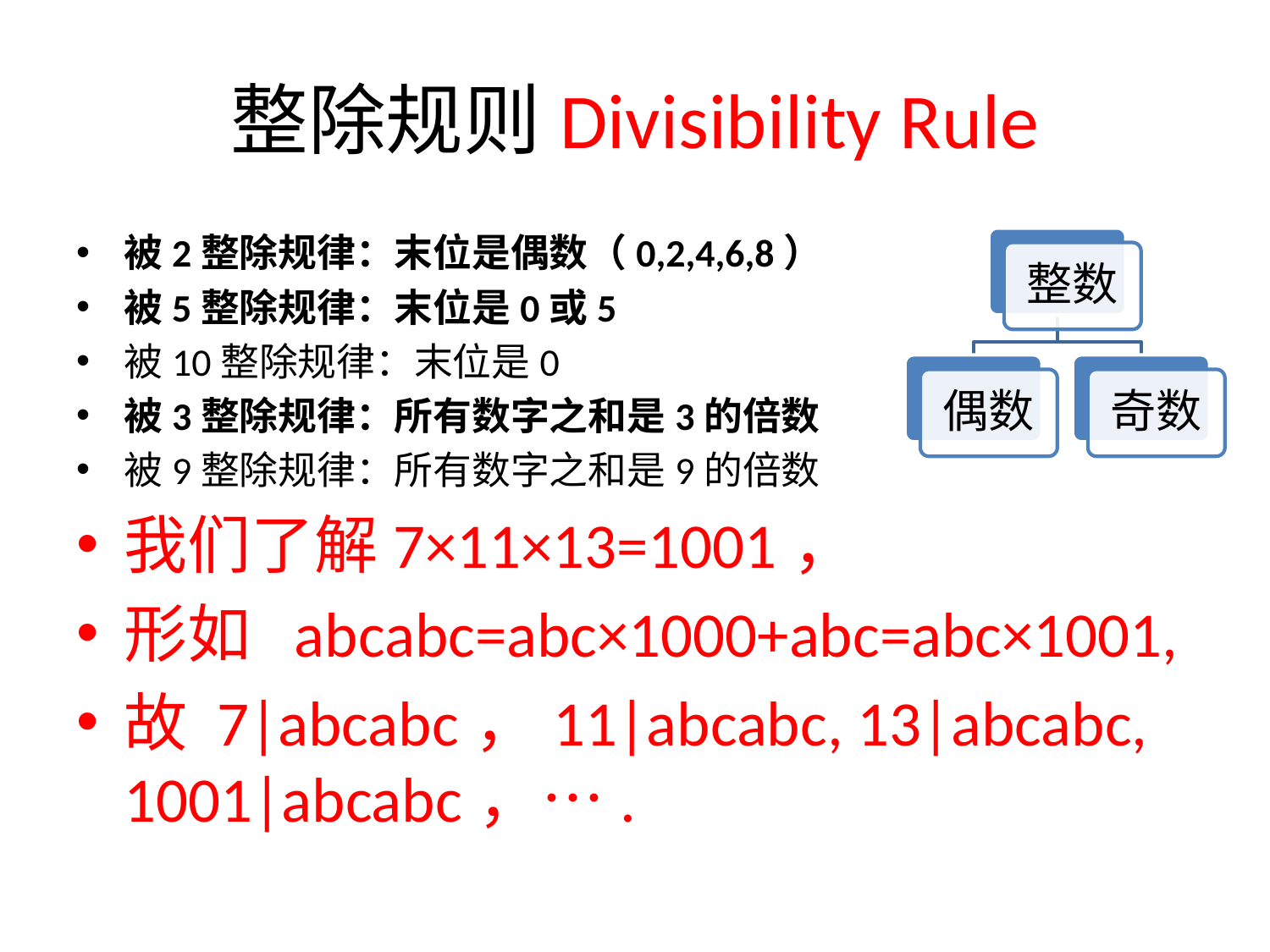

# 整除规则Divisibility Rule
被2整除规律：末位是偶数（0,2,4,6,8）
被5整除规律：末位是0或5
被10整除规律：末位是0
被3整除规律：所有数字之和是3的倍数
被9整除规律：所有数字之和是9的倍数
我们了解7×11×13=1001，
形如  abcabc=abc×1000+abc=abc×1001,
故 7|abcabc，11|abcabc, 13|abcabc,  1001|abcabc，….
整数
偶数
奇数